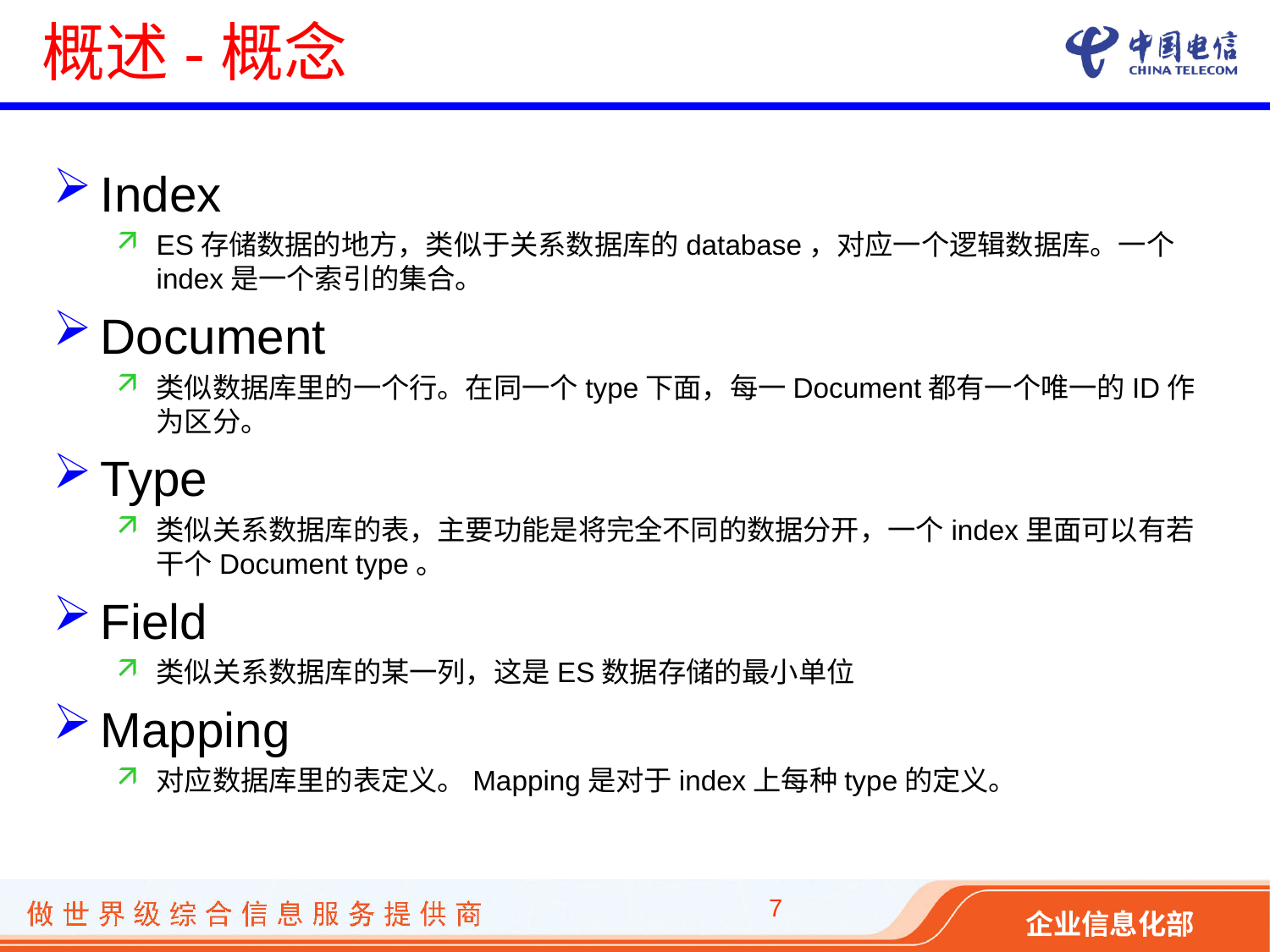

# 概述-概念
Index
ES存储数据的地方，类似于关系数据库的database，对应一个逻辑数据库。一个index是一个索引的集合。
Document
类似数据库里的一个行。在同一个type下面，每一Document都有一个唯一的ID作为区分。
Type
类似关系数据库的表，主要功能是将完全不同的数据分开，一个index里面可以有若干个Document type。
Field
类似关系数据库的某一列，这是ES数据存储的最小单位
Mapping
对应数据库里的表定义。Mapping是对于index上每种type的定义。